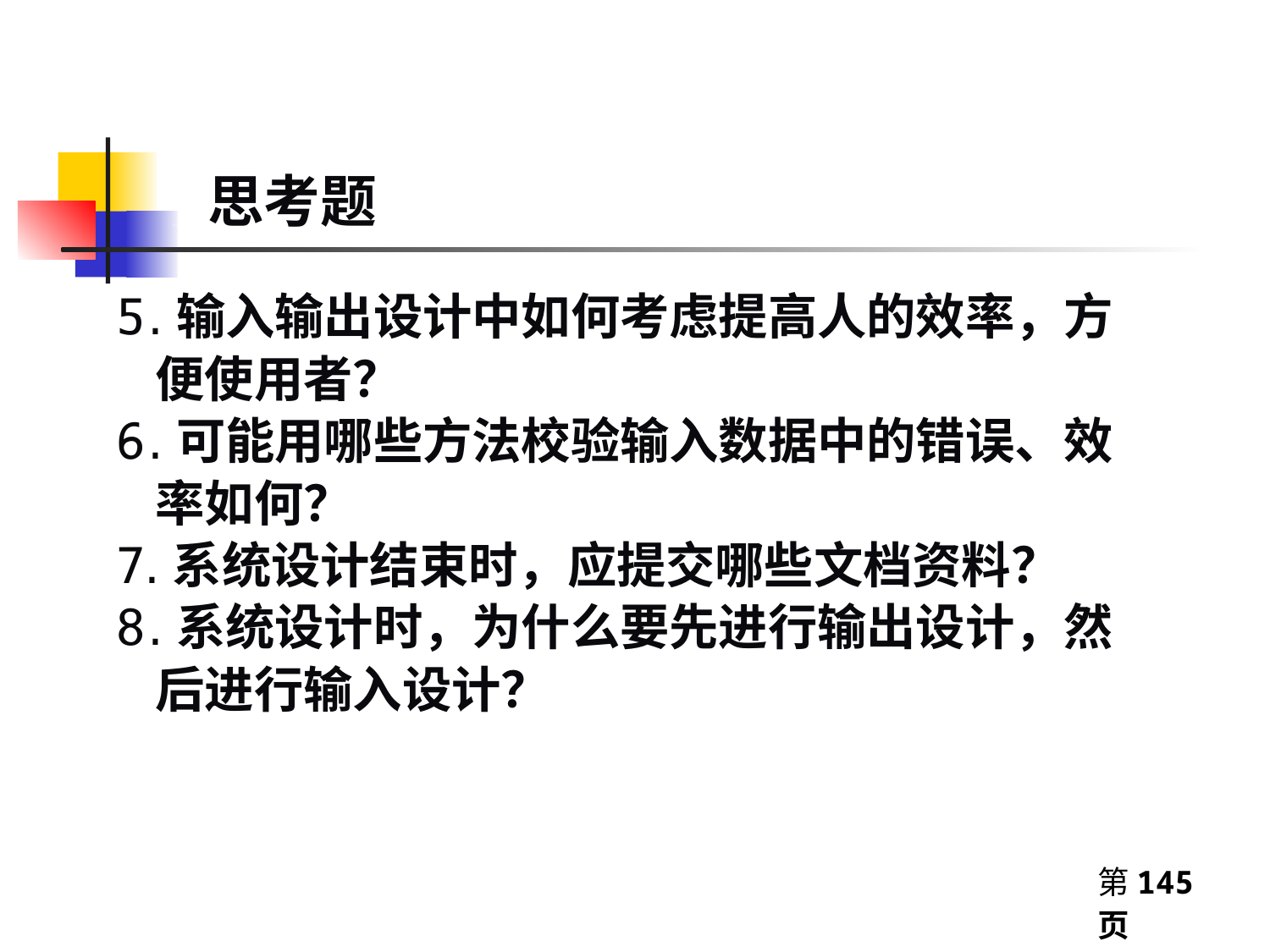

# 第一章思考题
思考题
5.输入输出设计中如何考虑提高人的效率，方便使用者？
6.可能用哪些方法校验输入数据中的错误、效率如何？
7.系统设计结束时，应提交哪些文档资料？
8.系统设计时，为什么要先进行输出设计，然后进行输入设计？